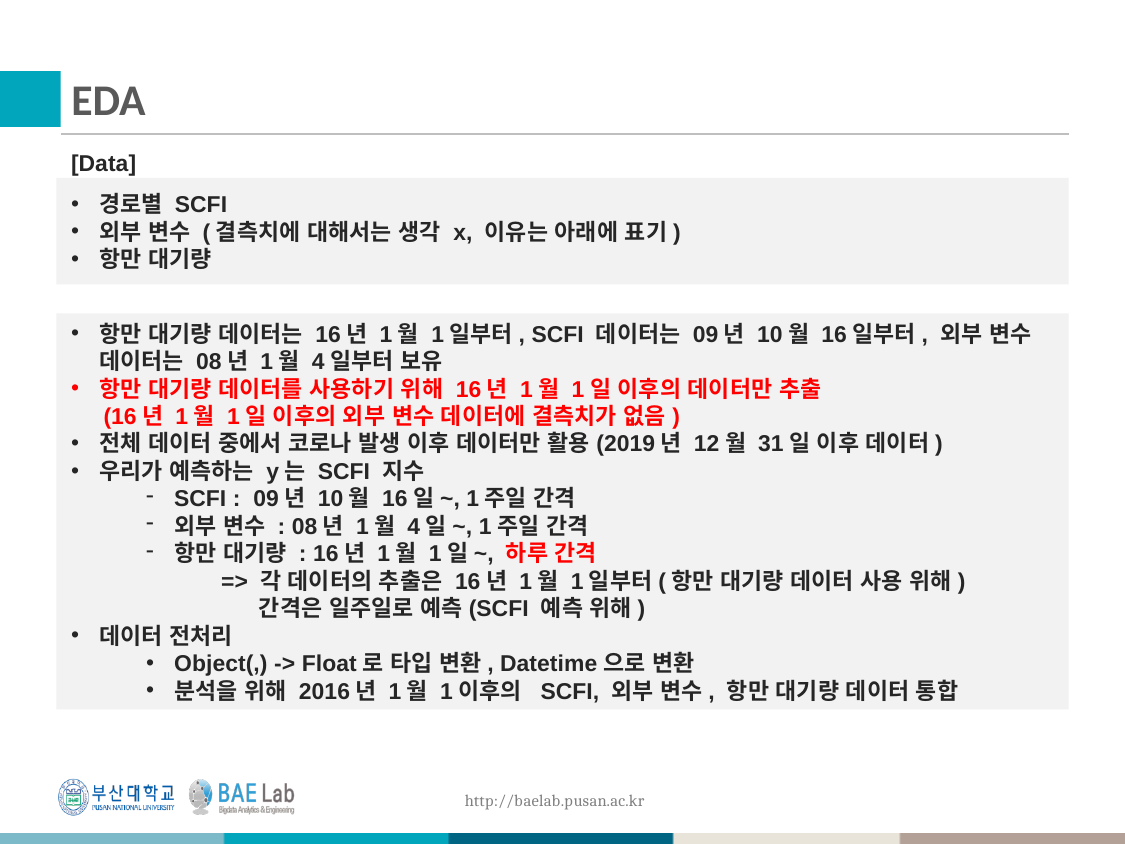

# EDA
[Data]

경로별 SCFI
외부 변수 (결측치에 대해서는 생각 x, 이유는 아래에 표기)
항만 대기량

항만 대기량 데이터는 16년 1월 1일부터, SCFI 데이터는 09년 10월 16일부터, 외부 변수 데이터는 08년 1월 4일부터 보유
항만 대기량 데이터를 사용하기 위해 16년 1월 1일 이후의 데이터만 추출
     (16년 1월 1일 이후의 외부 변수 데이터에 결측치가 없음)
전체 데이터 중에서 코로나 발생 이후 데이터만 활용(2019년 12월 31일 이후 데이터)
우리가 예측하는 y는 SCFI 지수
SCFI :  09년 10월 16일~, 1주일 간격
외부 변수 : 08년 1월 4일~, 1주일 간격
항만 대기량 : 16년 1월 1일~, 하루 간격
	=> 각 데이터의 추출은 16년 1월 1일부터(항만 대기량 데이터 사용 위해)
	     간격은 일주일로 예측(SCFI 예측 위해)
데이터 전처리
Object(,) -> Float로 타입 변환, Datetime으로 변환
분석을 위해 2016년 1월 1이후의  SCFI, 외부 변수, 항만 대기량 데이터 통합